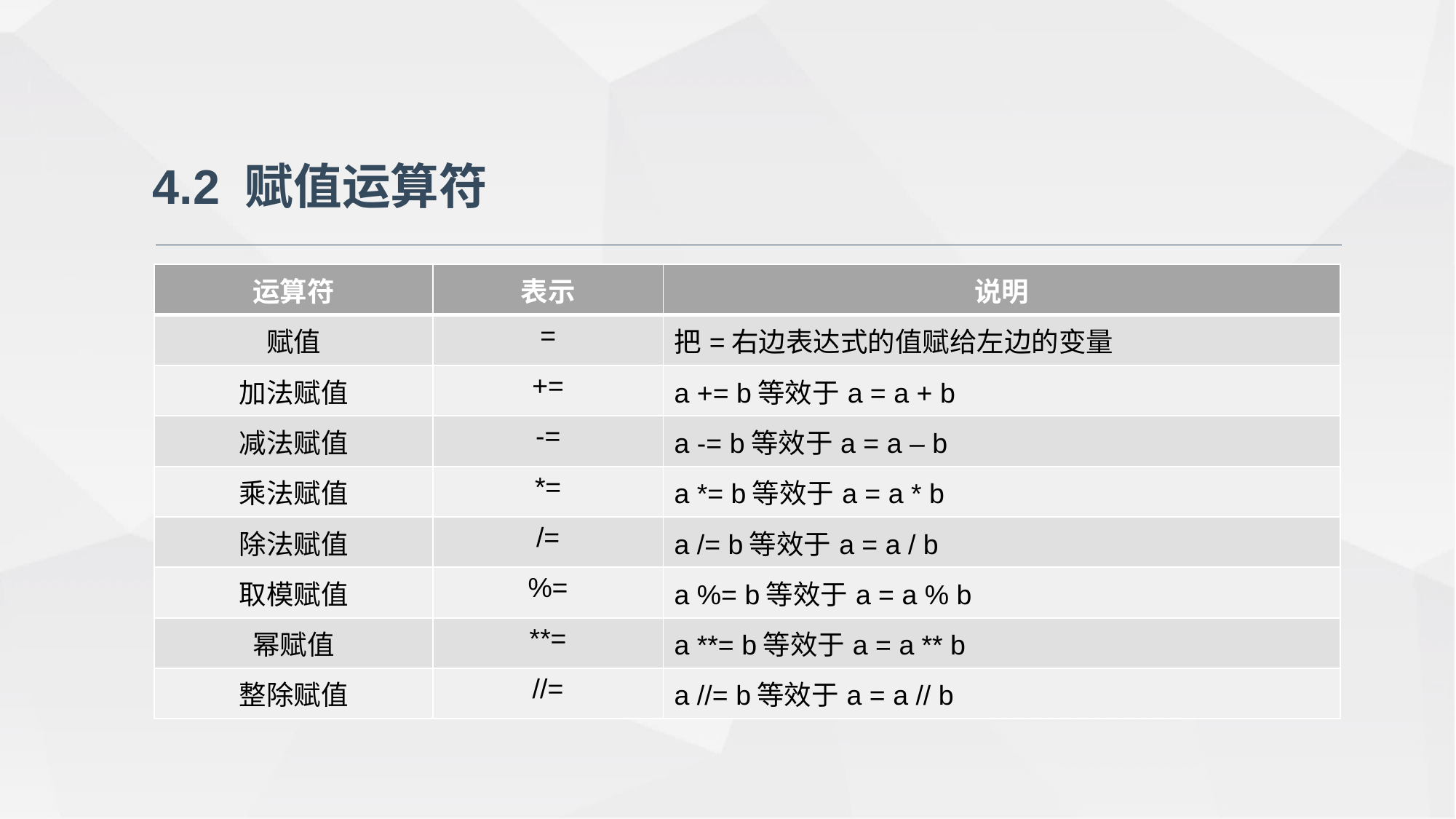

4.2 赋值运算符
| 运算符 | 表示 | 说明 |
| --- | --- | --- |
| 赋值 | = | 把=右边表达式的值赋给左边的变量 |
| 加法赋值 | += | a += b等效于a = a + b |
| 减法赋值 | -= | a -= b等效于a = a – b |
| 乘法赋值 | \*= | a \*= b等效于a = a \* b |
| 除法赋值 | /= | a /= b等效于a = a / b |
| 取模赋值 | %= | a %= b等效于a = a % b |
| 幂赋值 | \*\*= | a \*\*= b等效于a = a \*\* b |
| 整除赋值 | //= | a //= b等效于a = a // b |